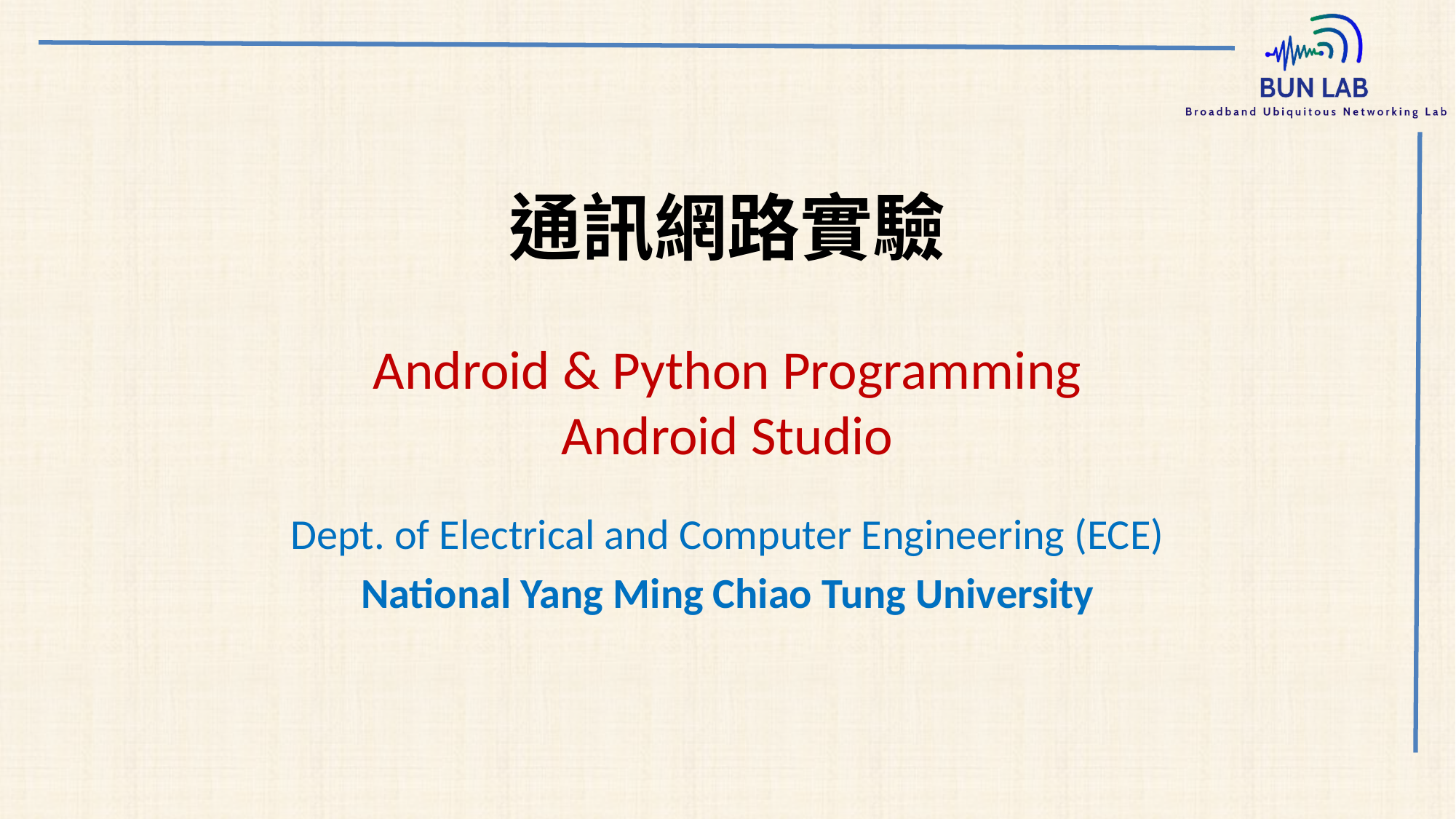

# 通訊網路實驗 Android & Python Programming Android Studio
Dept. of Electrical and Computer Engineering (ECE)
National Yang Ming Chiao Tung University